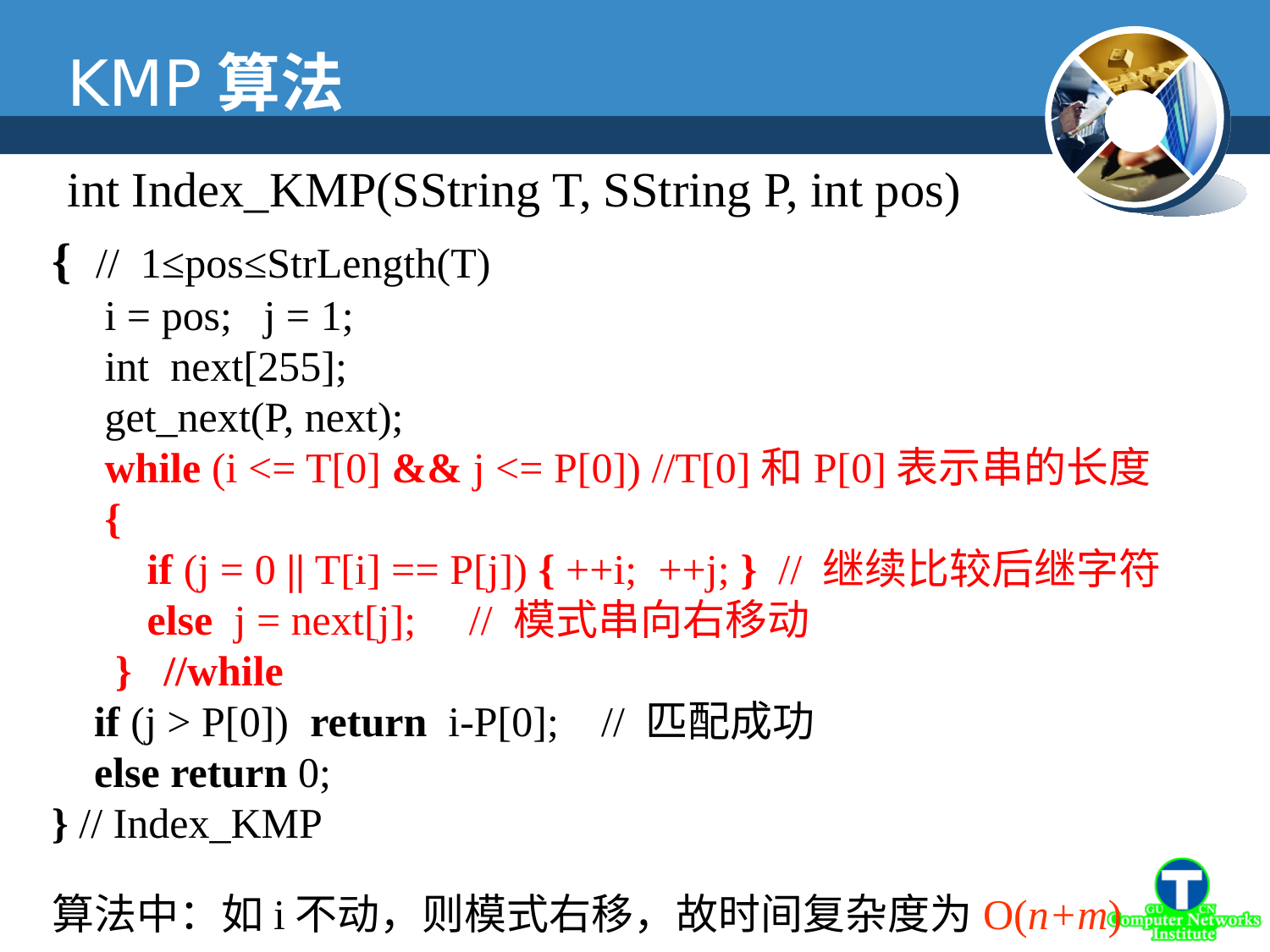

KMP算法
 int Index_KMP(SString T, SString P, int pos)
{  //  1≤pos≤StrLength(T)
     i = pos;   j = 1;
     int  next[255];
     get_next(P, next);
     while (i <= T[0] && j <= P[0]) //T[0]和P[0]表示串的长度
     {
         if (j = 0 || T[i] == P[j]) { ++i;  ++j; }  // 继续比较后继字符
         else  j = next[j];     // 模式串向右移动
      }   //while
    if (j > P[0])  return  i-P[0];    // 匹配成功
    else return 0;
} // Index_KMP

算法中：如i不动，则模式右移，故时间复杂度为O(n+m)